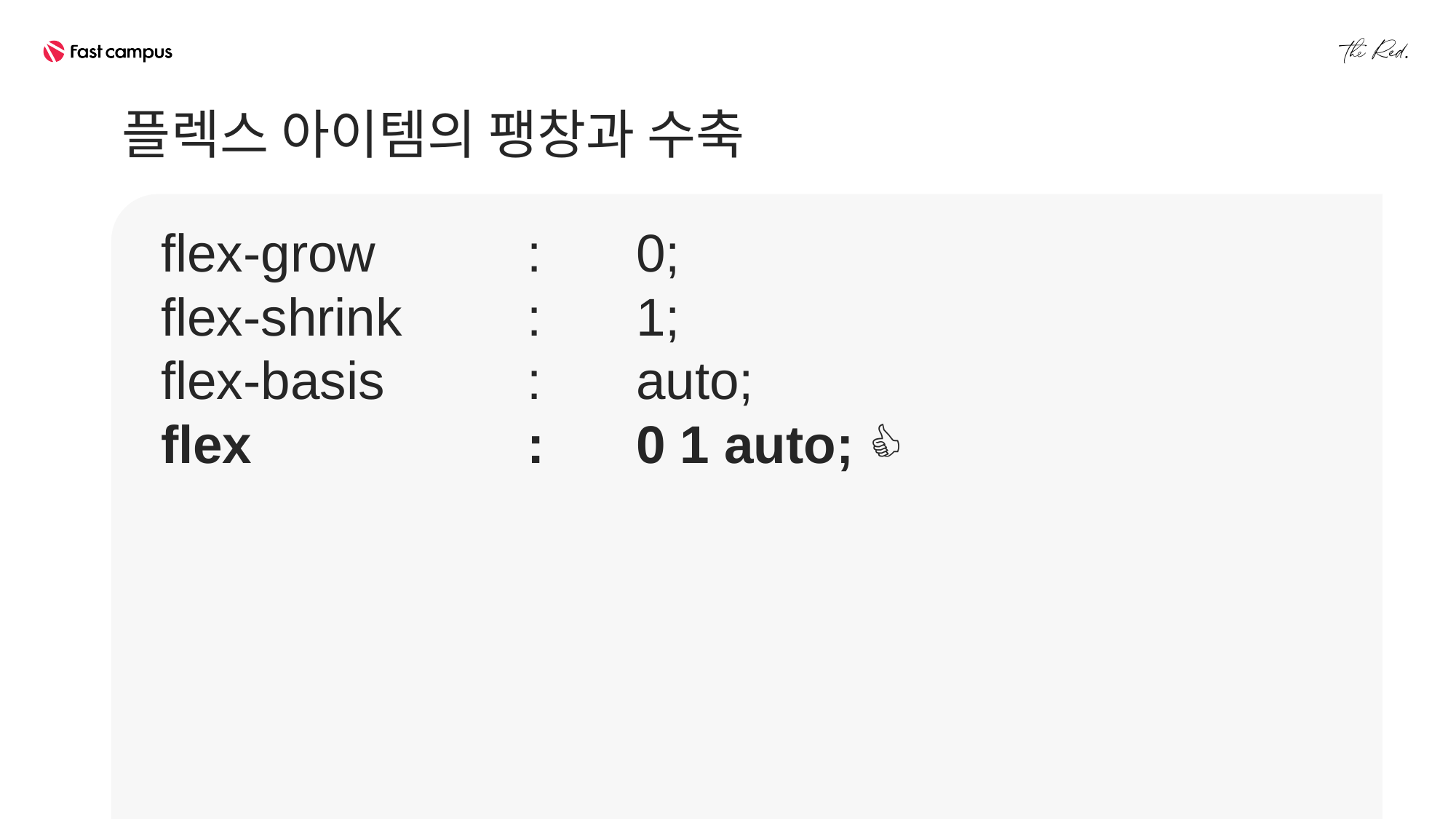

플렉스 아이템의 팽창과 수축
flex-grow
flex-shrink
flex-basis
flex
:	0;
:	1;
:	auto;
:	0 1 auto; 👍